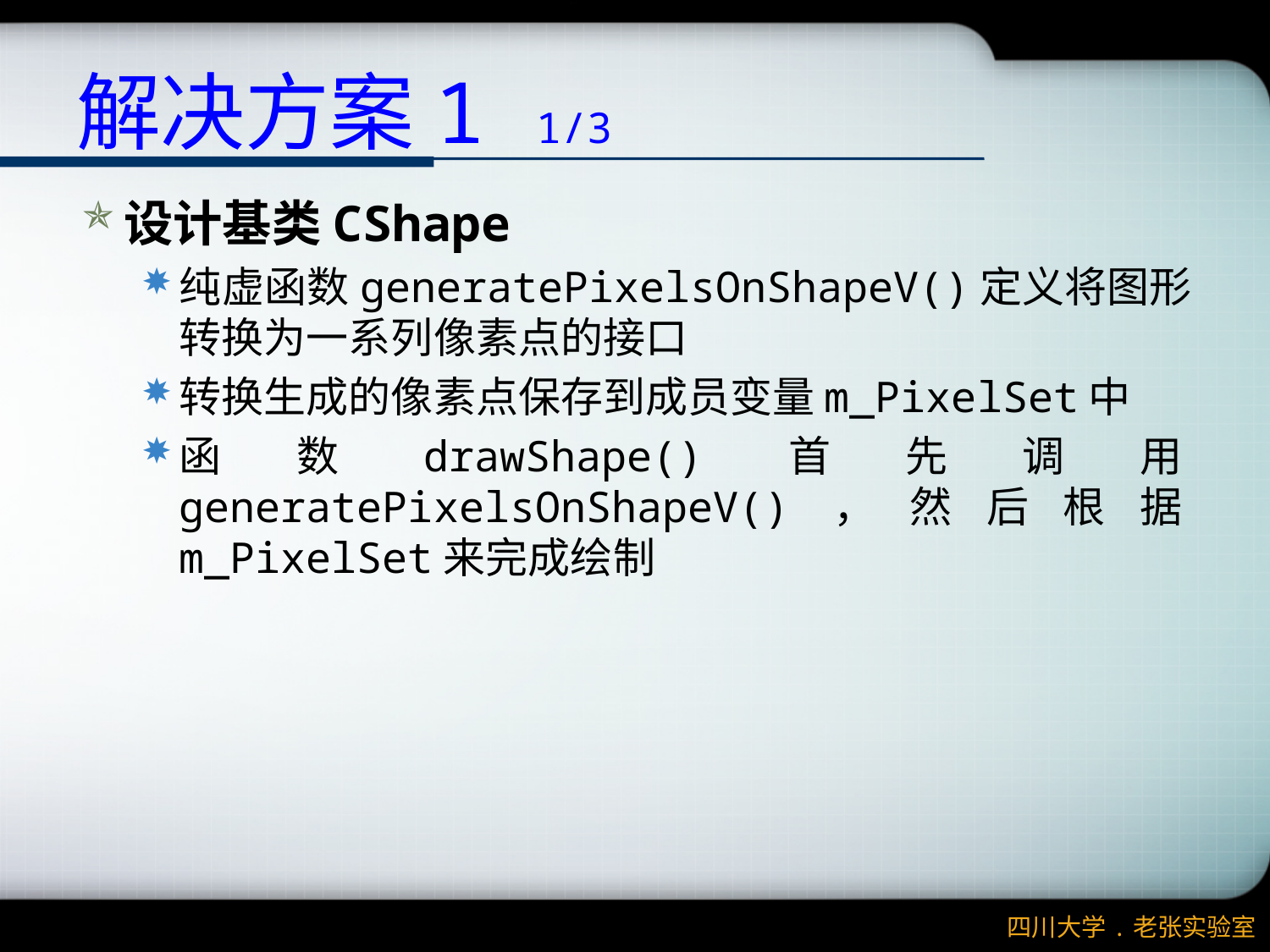

# 解决方案1 1/3
设计基类CShape
纯虚函数generatePixelsOnShapeV()定义将图形转换为一系列像素点的接口
转换生成的像素点保存到成员变量m_PixelSet中
函数drawShape()首先调用generatePixelsOnShapeV()，然后根据m_PixelSet来完成绘制